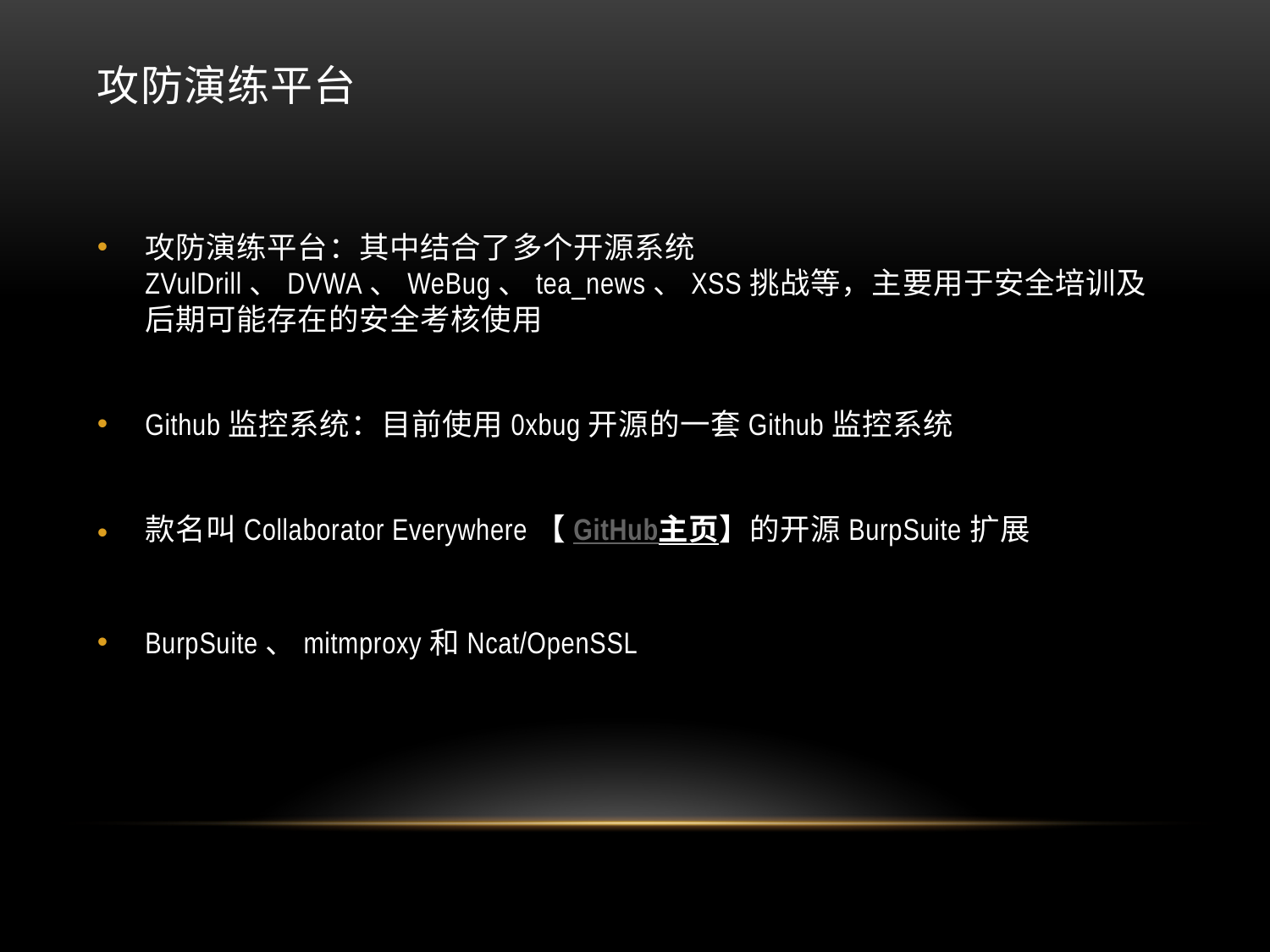

# 攻防演练平台
攻防演练平台：其中结合了多个开源系统ZVulDrill、DVWA、WeBug、tea_news、XSS挑战等，主要用于安全培训及后期可能存在的安全考核使用

Github监控系统：目前使用0xbug开源的一套Github监控系统

款名叫Collaborator Everywhere【GitHub主页】的开源BurpSuite扩展

BurpSuite、mitmproxy和Ncat/OpenSSL